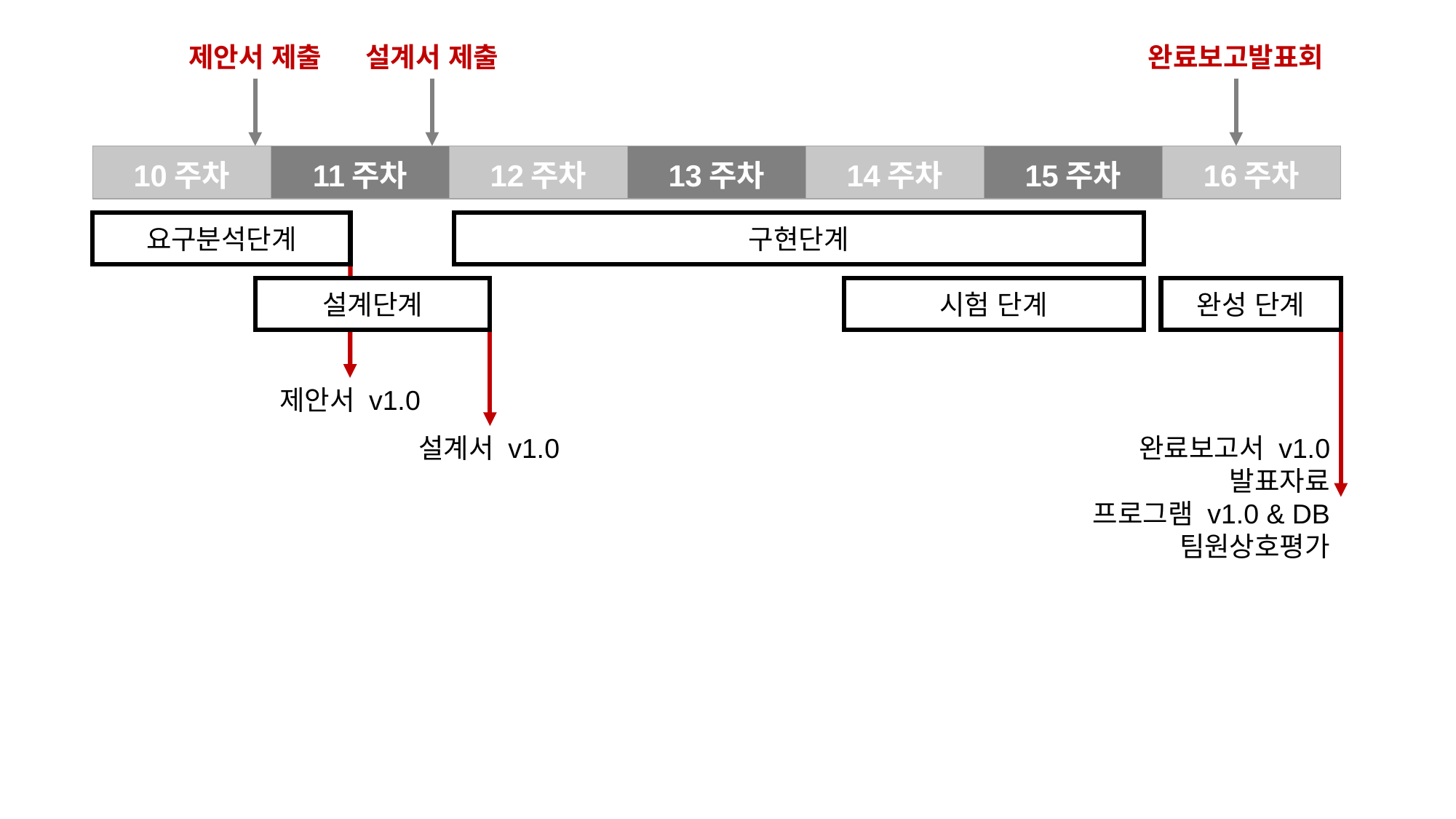

제안서 제출
설계서 제출
완료보고발표회
| 10주차 | 11주차 | 12주차 | 13주차 | 14주차 | 15주차 | 16주차 |
| --- | --- | --- | --- | --- | --- | --- |
요구분석단계
구현단계
설계단계
시험 단계
완성 단계
제안서 v1.0
설계서 v1.0
완료보고서 v1.0
발표자료
프로그램 v1.0 & DB
팀원상호평가